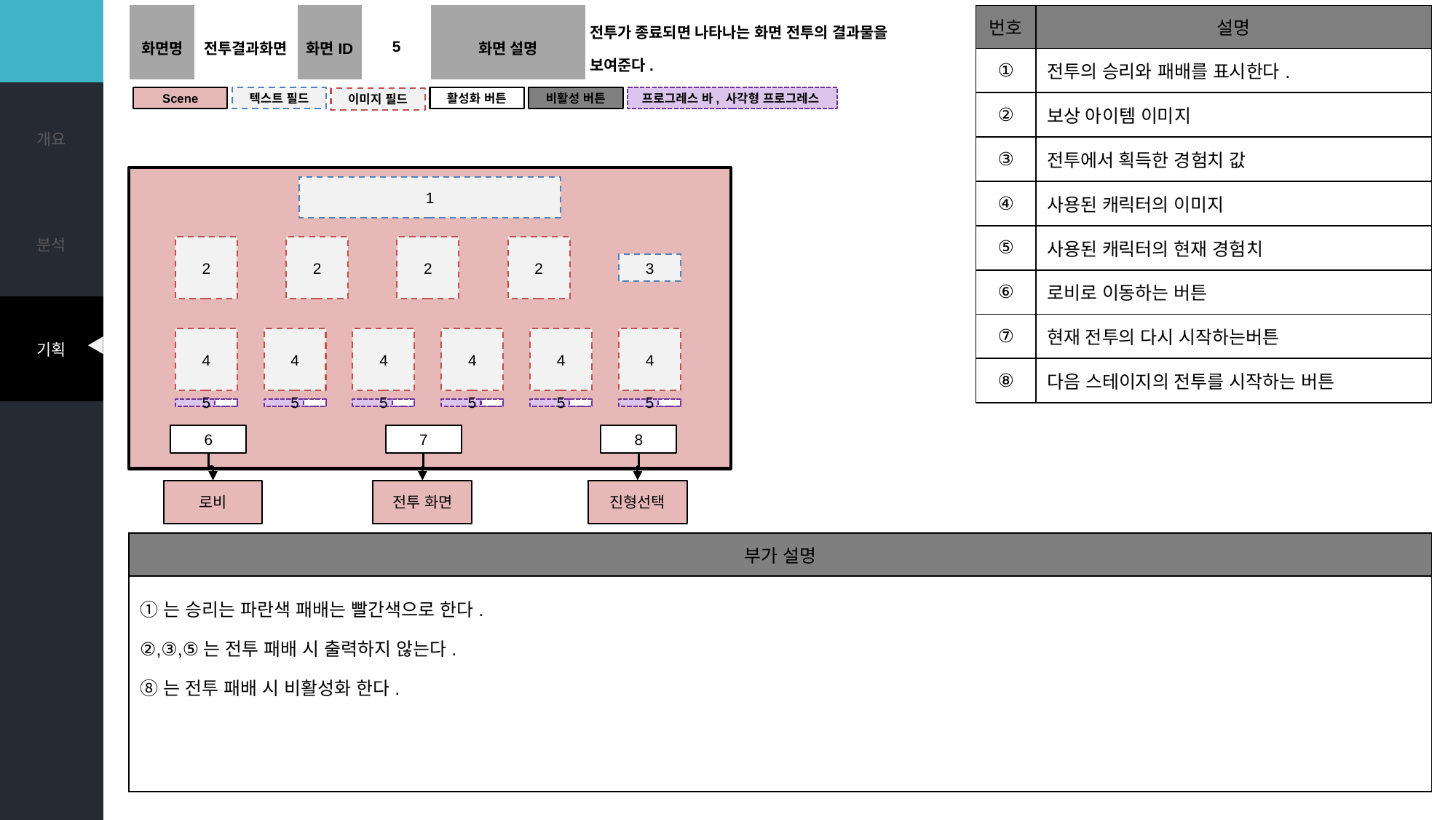

전투결과화면
| 화면명 | 전투결과화면 | 화면ID | 5 | 화면 설명 | 전투가 종료되면 나타나는 화면 전투의 결과물을 보여준다. |
| --- | --- | --- | --- | --- | --- |
| 번호 | 설명 |
| --- | --- |
| ① | 전투의 승리와 패배를 표시한다. |
| ② | 보상 아이템 이미지 |
| ③ | 전투에서 획득한 경험치 값 |
| ④ | 사용된 캐릭터의 이미지 |
| ⑤ | 사용된 캐릭터의 현재 경험치 |
| ⑥ | 로비로 이동하는 버튼 |
| ⑦ | 현재 전투의 다시 시작하는버튼 |
| ⑧ | 다음 스테이지의 전투를 시작하는 버튼 |
비활성 버튼
프로그레스 바, 사각형 프로그레스

1
2
2
2
2
3
4
5

4
5

4
5

4
5

4
5

4
5

6
7
8
로비
전투 화면
진형선택
| 부가 설명 |
| --- |
| ①는 승리는 파란색 패배는 빨간색으로 한다. ②,③,⑤는 전투 패배 시 출력하지 않는다. ⑧는 전투 패배 시 비활성화 한다. |